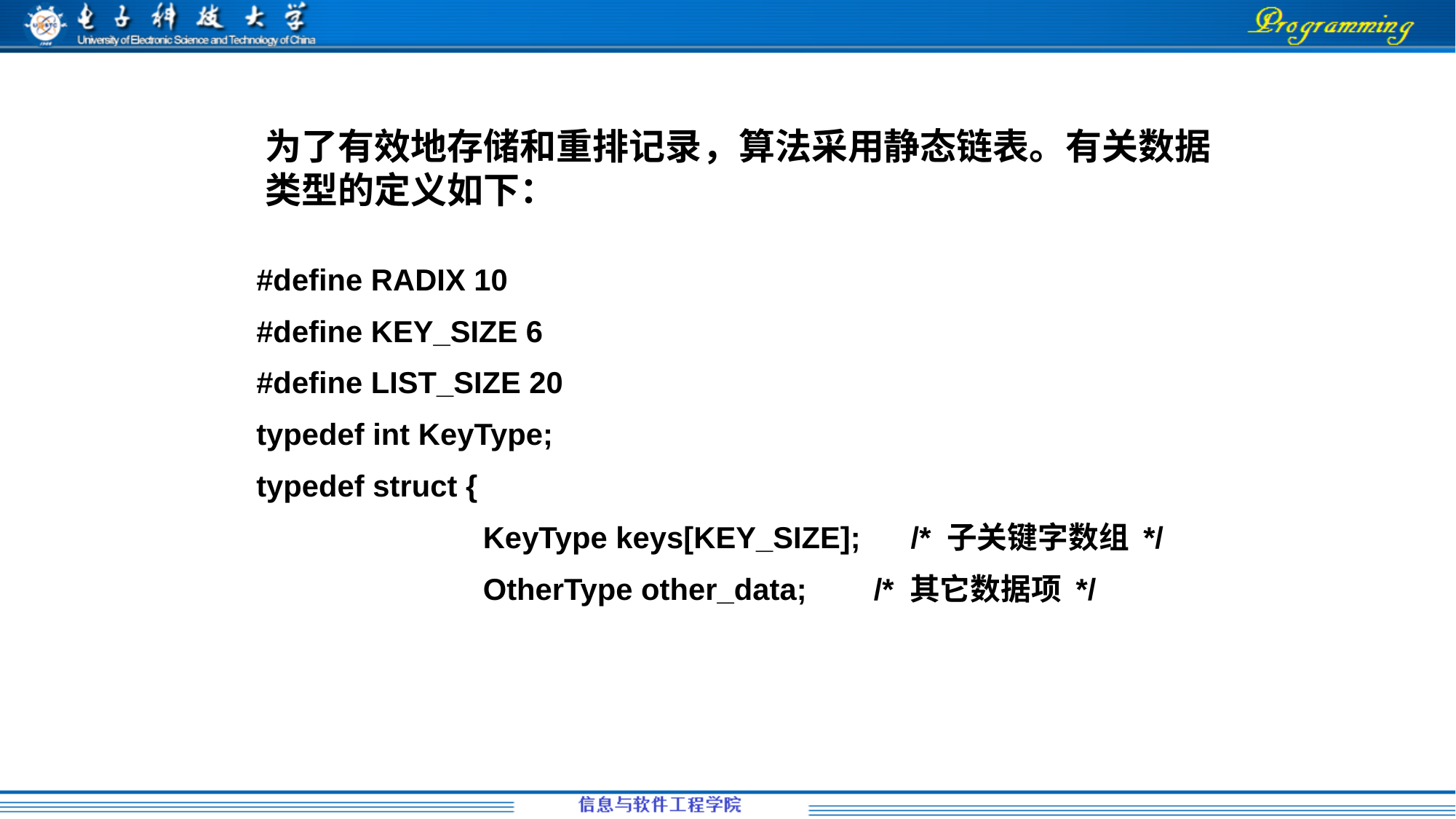

为了有效地存储和重排记录，算法采用静态链表。有关数据类型的定义如下：
#define RADIX 10
#define KEY_SIZE 6
#define LIST_SIZE 20
typedef int KeyType;
typedef struct {
		 KeyType keys[KEY_SIZE];      /* 子关键字数组 */
		 OtherType other_data;        /* 其它数据项 */